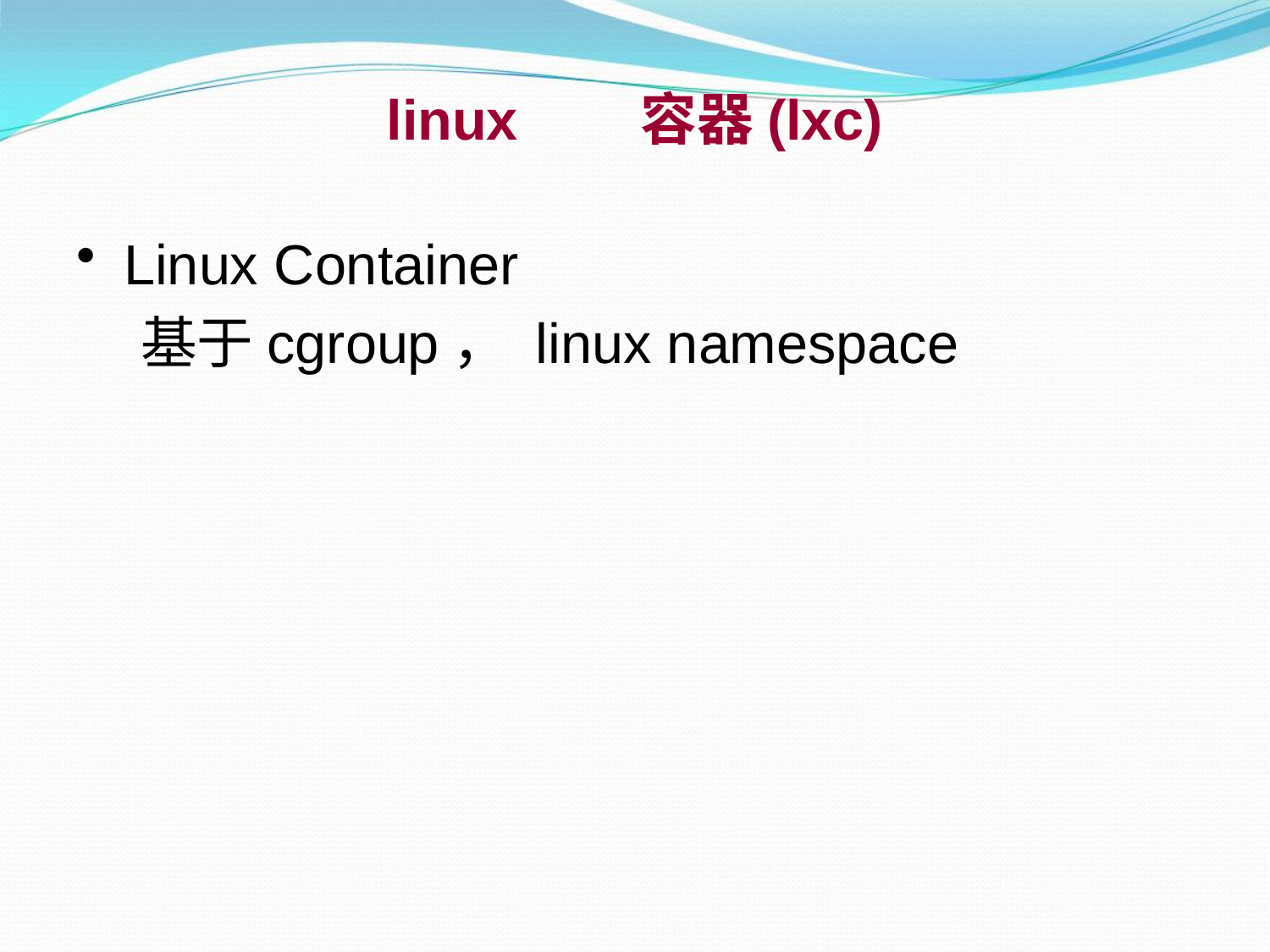

# linux	容器(lxc)
Linux Container
    基于cgroup， linux namespace